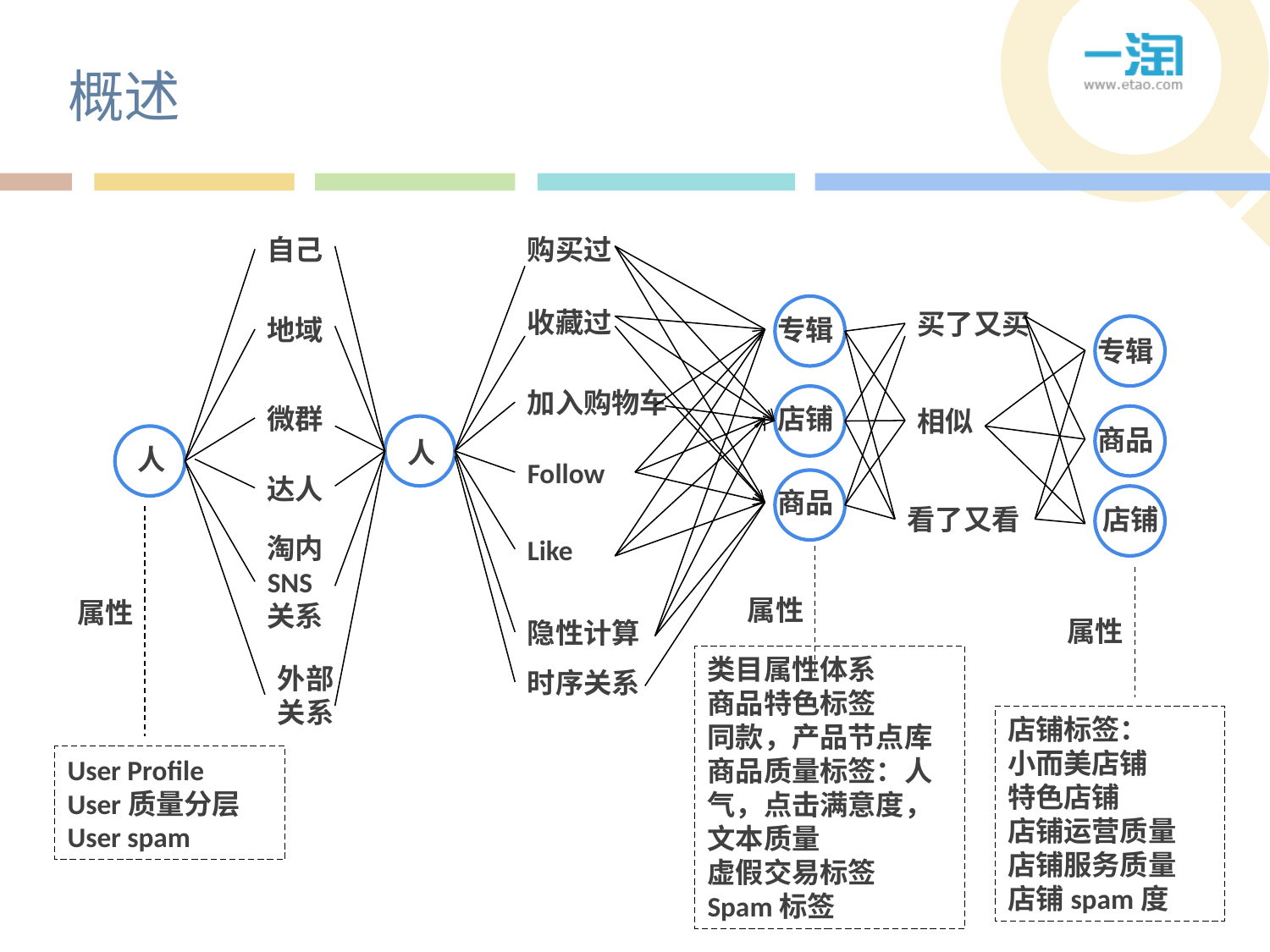

# 概述
自己
购买过

收藏过
买了又买
地域
专辑

专辑
加入购物车

微群
店铺
相似

商品

人
人
Follow
达人

商品

看了又看
店铺
淘内SNS关系
Like
属性
属性
属性
隐性计算
类目属性体系
商品特色标签
同款，产品节点库
商品质量标签：人气，点击满意度，文本质量
虚假交易标签
Spam标签
外部关系
时序关系
店铺标签：
小而美店铺
特色店铺
店铺运营质量
店铺服务质量
店铺spam度
User Profile
User质量分层
User spam